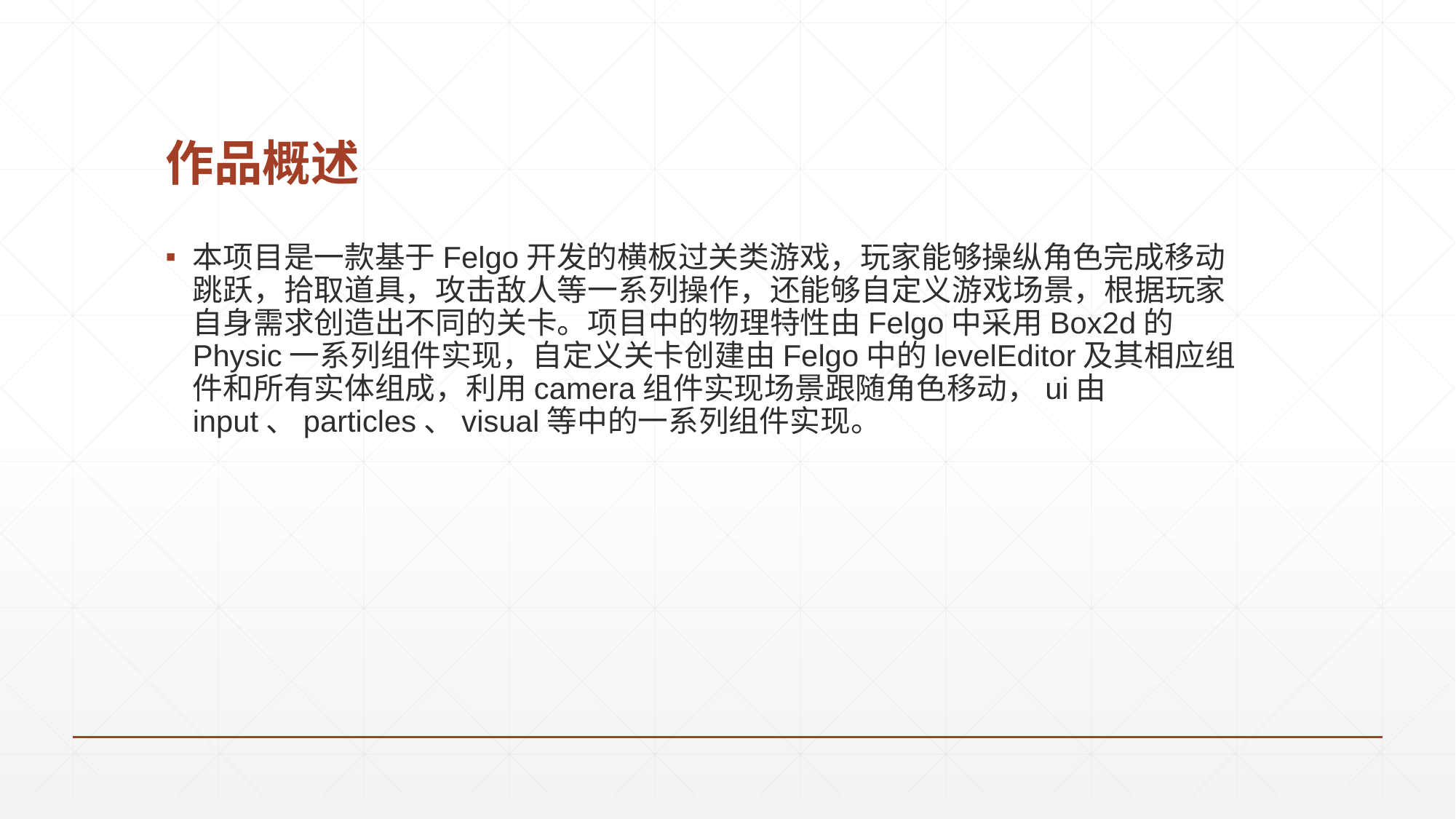

# 作品概述
本项目是一款基于Felgo开发的横板过关类游戏，玩家能够操纵角色完成移动跳跃，拾取道具，攻击敌人等一系列操作，还能够自定义游戏场景，根据玩家自身需求创造出不同的关卡。项目中的物理特性由Felgo中采用Box2d的Physic一系列组件实现，自定义关卡创建由Felgo中的levelEditor及其相应组件和所有实体组成，利用camera组件实现场景跟随角色移动，ui由input、particles、visual等中的一系列组件实现。